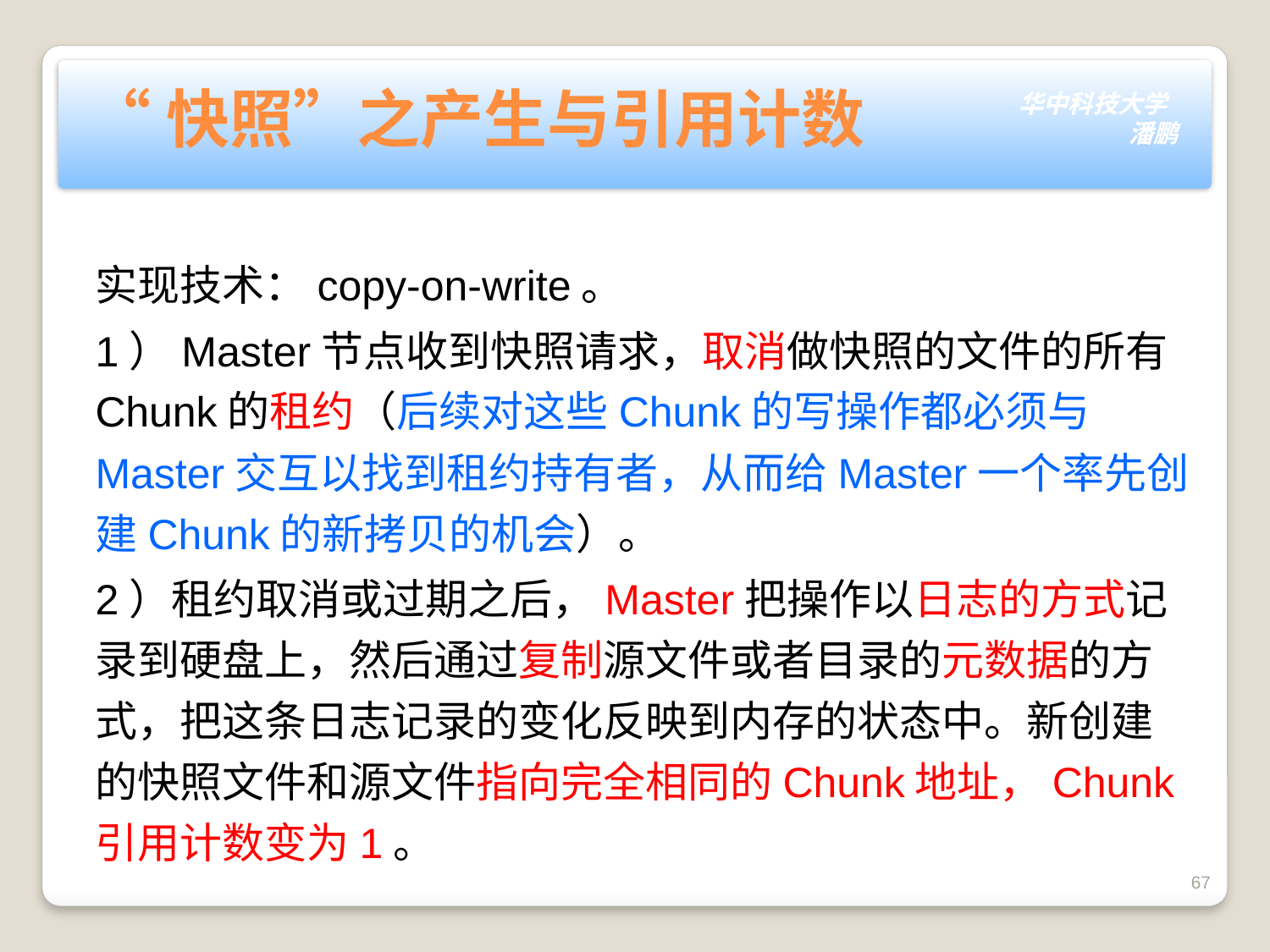

# “快照”之产生与引用计数
实现技术：copy-on-write。
1）Master节点收到快照请求，取消做快照的文件的所有Chunk的租约（后续对这些Chunk的写操作都必须与Master交互以找到租约持有者，从而给Master一个率先创建Chunk的新拷贝的机会）。
2）租约取消或过期之后，Master把操作以日志的方式记录到硬盘上，然后通过复制源文件或者目录的元数据的方式，把这条日志记录的变化反映到内存的状态中。新创建的快照文件和源文件指向完全相同的Chunk地址，Chunk引用计数变为1。
67